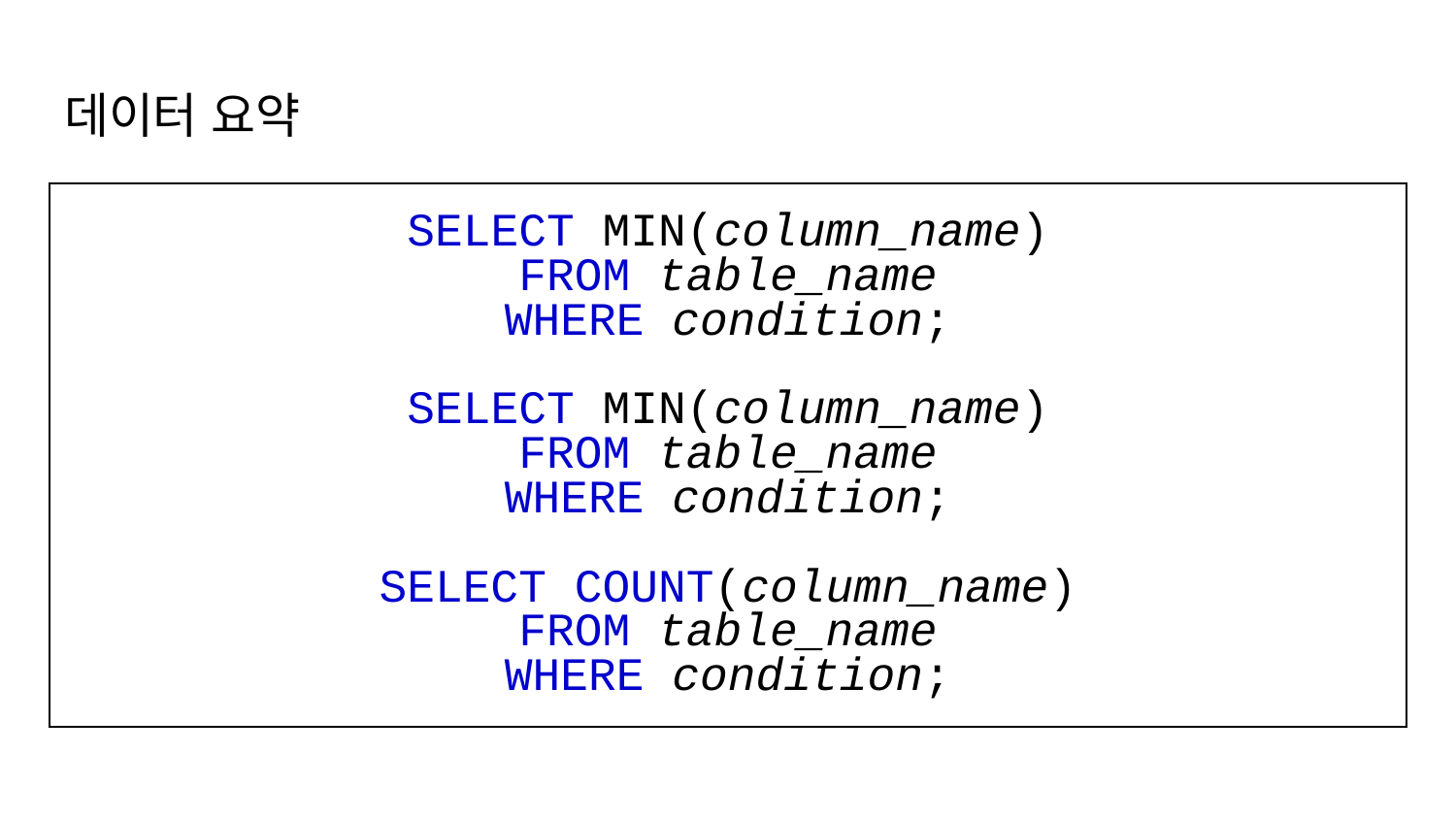

# 데이터 요약
SELECT MIN(column_name)
FROM table_name
WHERE condition;

SELECT MIN(column_name)
FROM table_name
WHERE condition;

SELECT COUNT(column_name)
FROM table_name
WHERE condition;